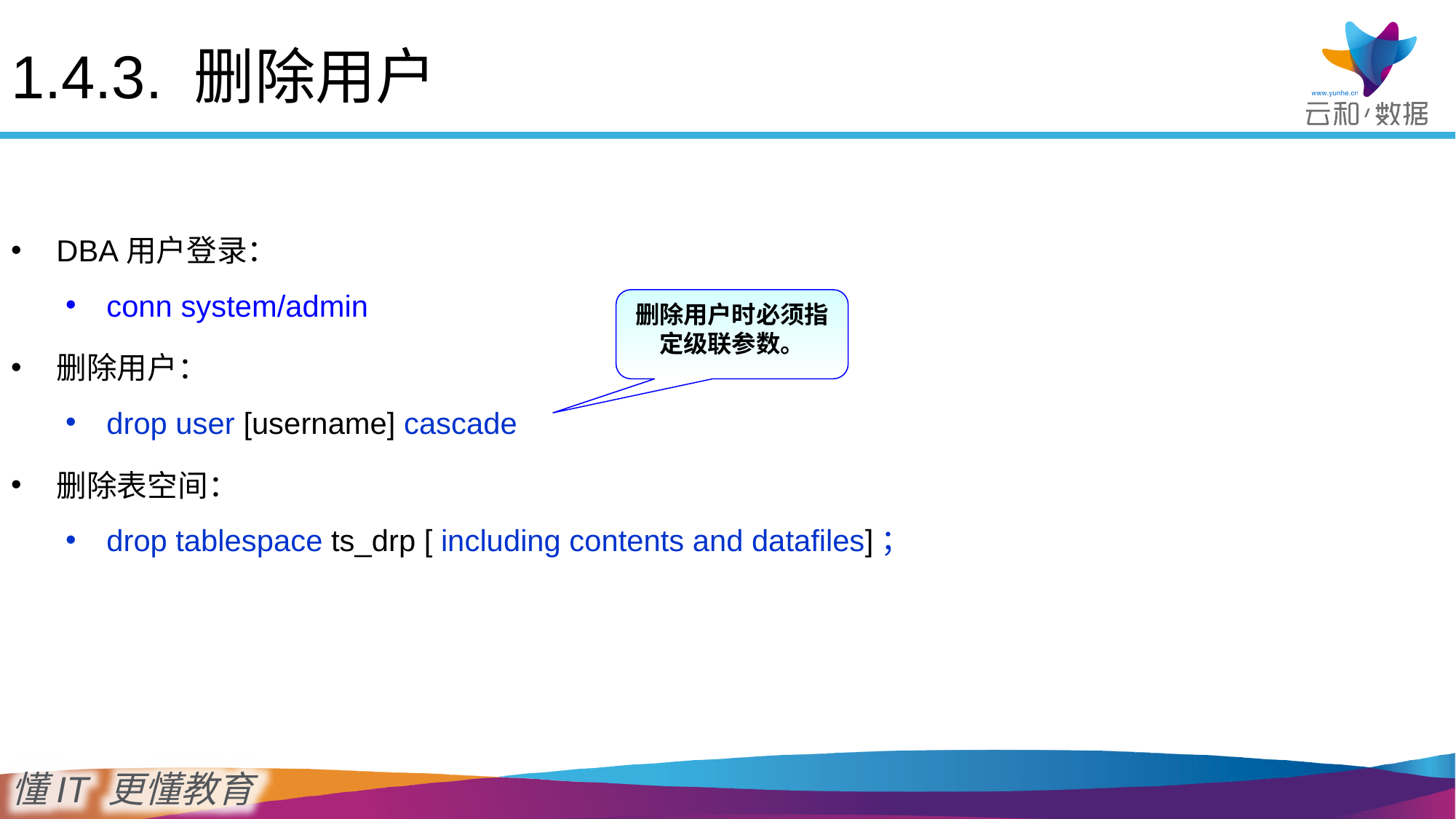

1.4.3. 删除用户

DBA用户登录：
conn system/admin
删除用户：
drop user [username] cascade
删除表空间：
drop tablespace ts_drp [ including contents and datafiles]；
删除用户时必须指定级联参数。